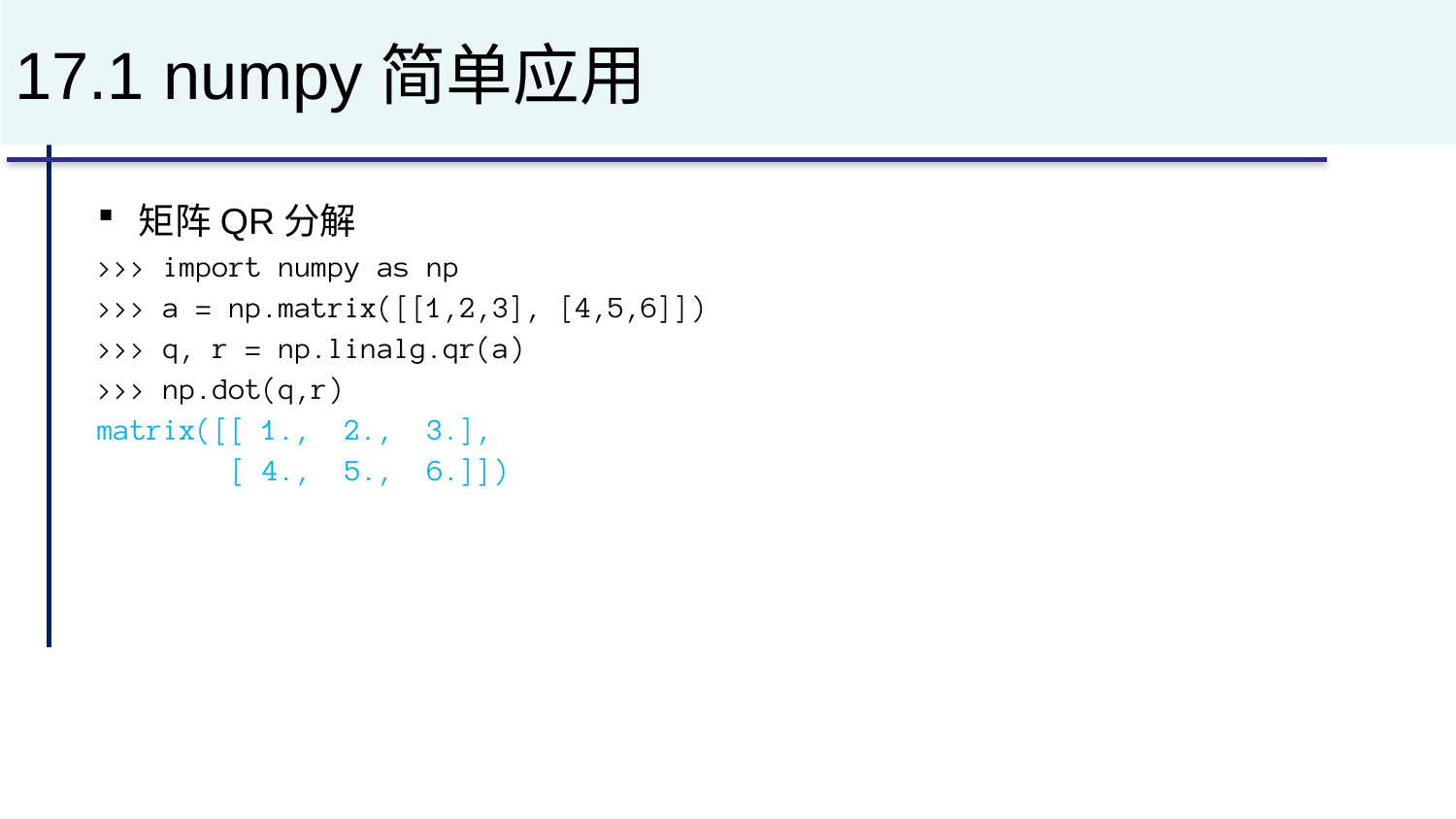

# 17.1 numpy简单应用
矩阵QR分解
>>> import numpy as np
>>> a = np.matrix([[1,2,3], [4,5,6]])
>>> q, r = np.linalg.qr(a)
>>> np.dot(q,r)
matrix([[ 1.,  2.,  3.],
        [ 4.,  5.,  6.]])